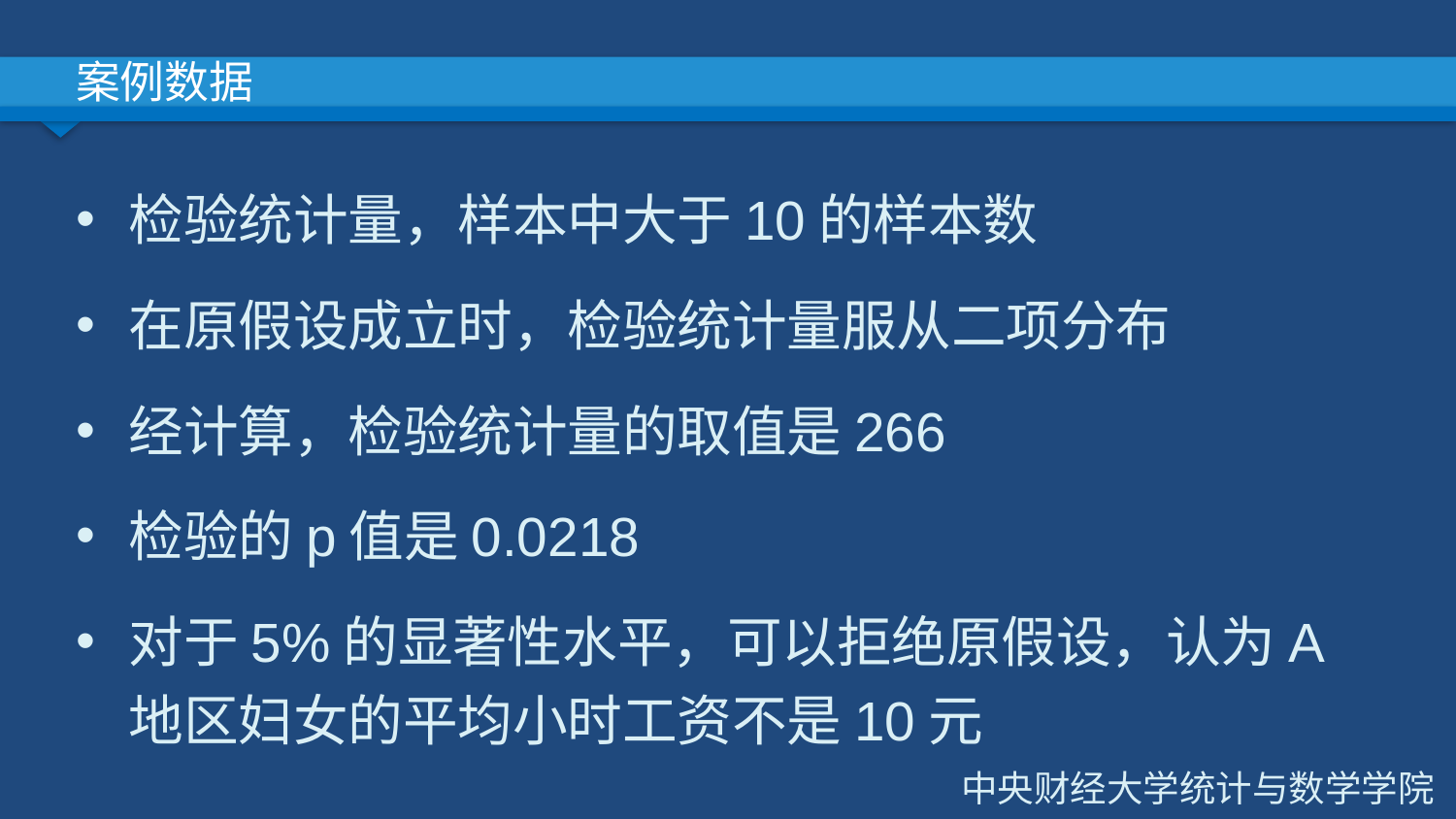

# 案例数据
检验统计量，样本中大于10的样本数
在原假设成立时，检验统计量服从二项分布
经计算，检验统计量的取值是266
检验的p值是0.0218
对于5%的显著性水平，可以拒绝原假设，认为A地区妇女的平均小时工资不是10元